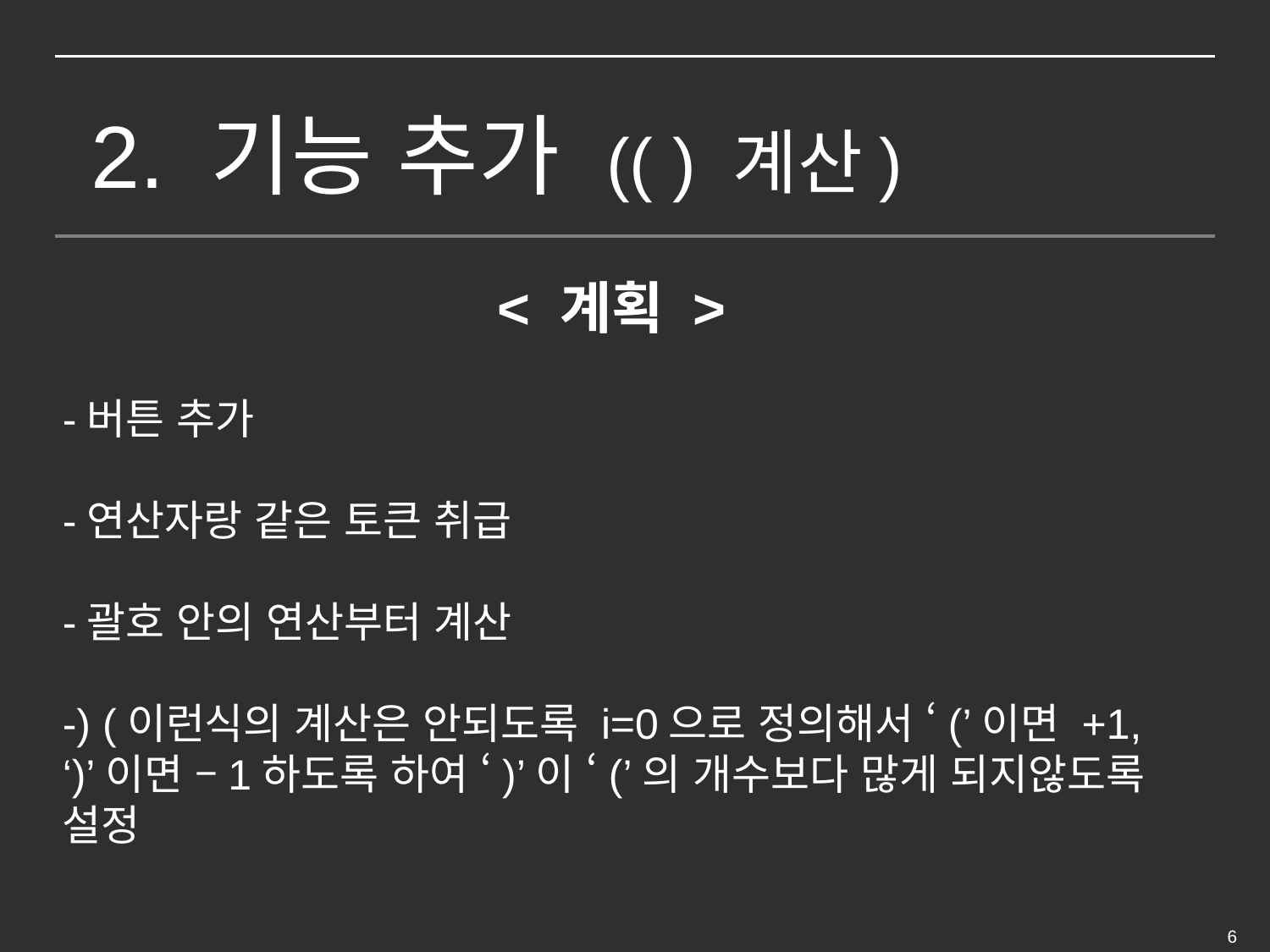

2. 기능 추가 (( ) 계산)
< 계획 >
-버튼 추가

-연산자랑 같은 토큰 취급

-괄호 안의 연산부터 계산

-) (이런식의 계산은 안되도록 i=0으로 정의해서 ‘(’이면 +1, ‘)’이면 –1하도록 하여 ‘)’이 ‘(’의 개수보다 많게 되지않도록 설정
  6